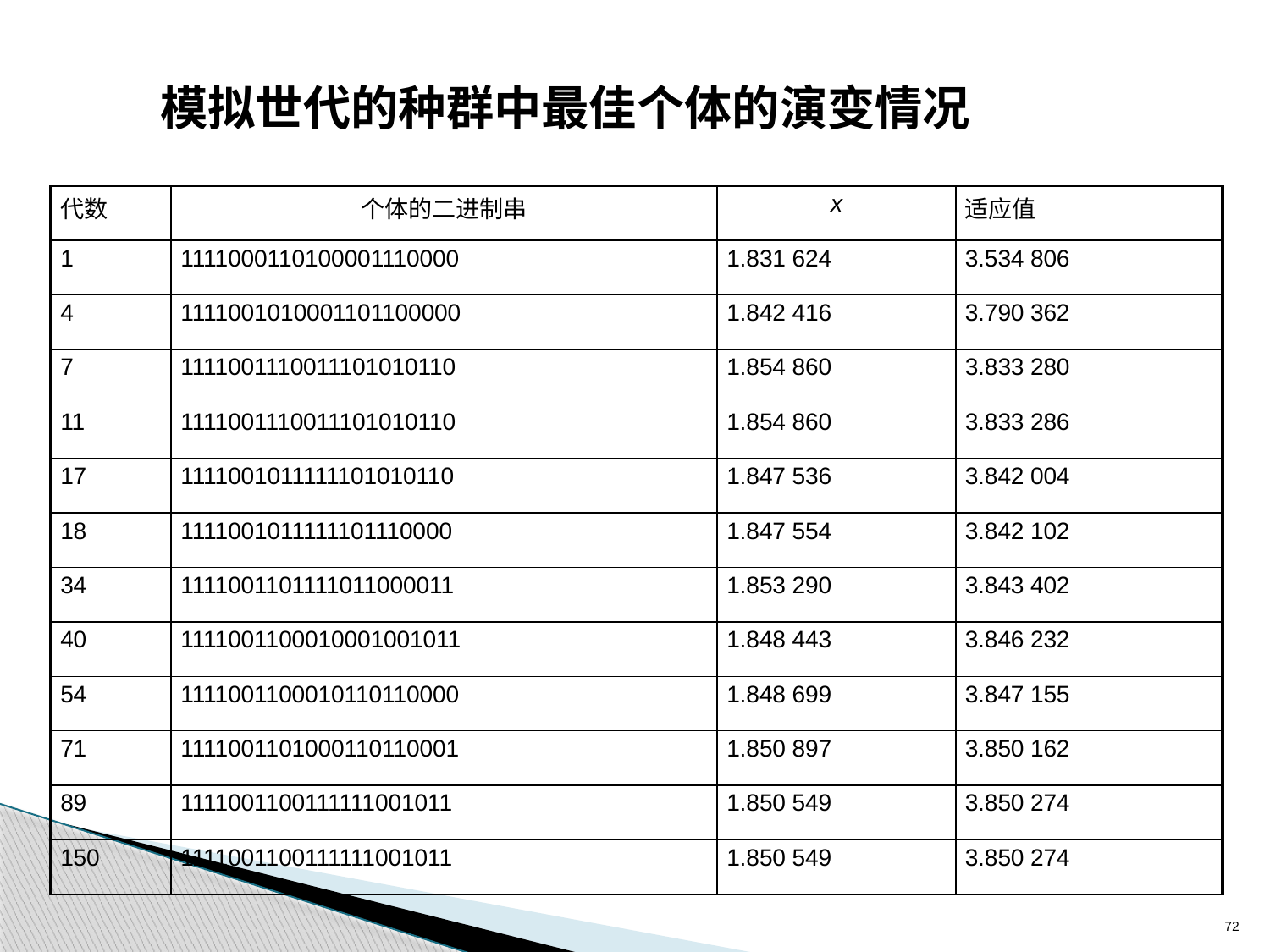

72
模拟世代的种群中最佳个体的演变情况
| 代数 | 个体的二进制串 | x | 适应值 |
| --- | --- | --- | --- |
| 1 | 1111000110100001110000 | 1.831 624 | 3.534 806 |
| 4 | 1111001010001101100000 | 1.842 416 | 3.790 362 |
| 7 | 1111001110011101010110 | 1.854 860 | 3.833 280 |
| 11 | 1111001110011101010110 | 1.854 860 | 3.833 286 |
| 17 | 1111001011111101010110 | 1.847 536 | 3.842 004 |
| 18 | 1111001011111101110000 | 1.847 554 | 3.842 102 |
| 34 | 1111001101111011000011 | 1.853 290 | 3.843 402 |
| 40 | 1111001100010001001011 | 1.848 443 | 3.846 232 |
| 54 | 1111001100010110110000 | 1.848 699 | 3.847 155 |
| 71 | 1111001101000110110001 | 1.850 897 | 3.850 162 |
| 89 | 1111001100111111001011 | 1.850 549 | 3.850 274 |
| 150 | 1111001100111111001011 | 1.850 549 | 3.850 274 |